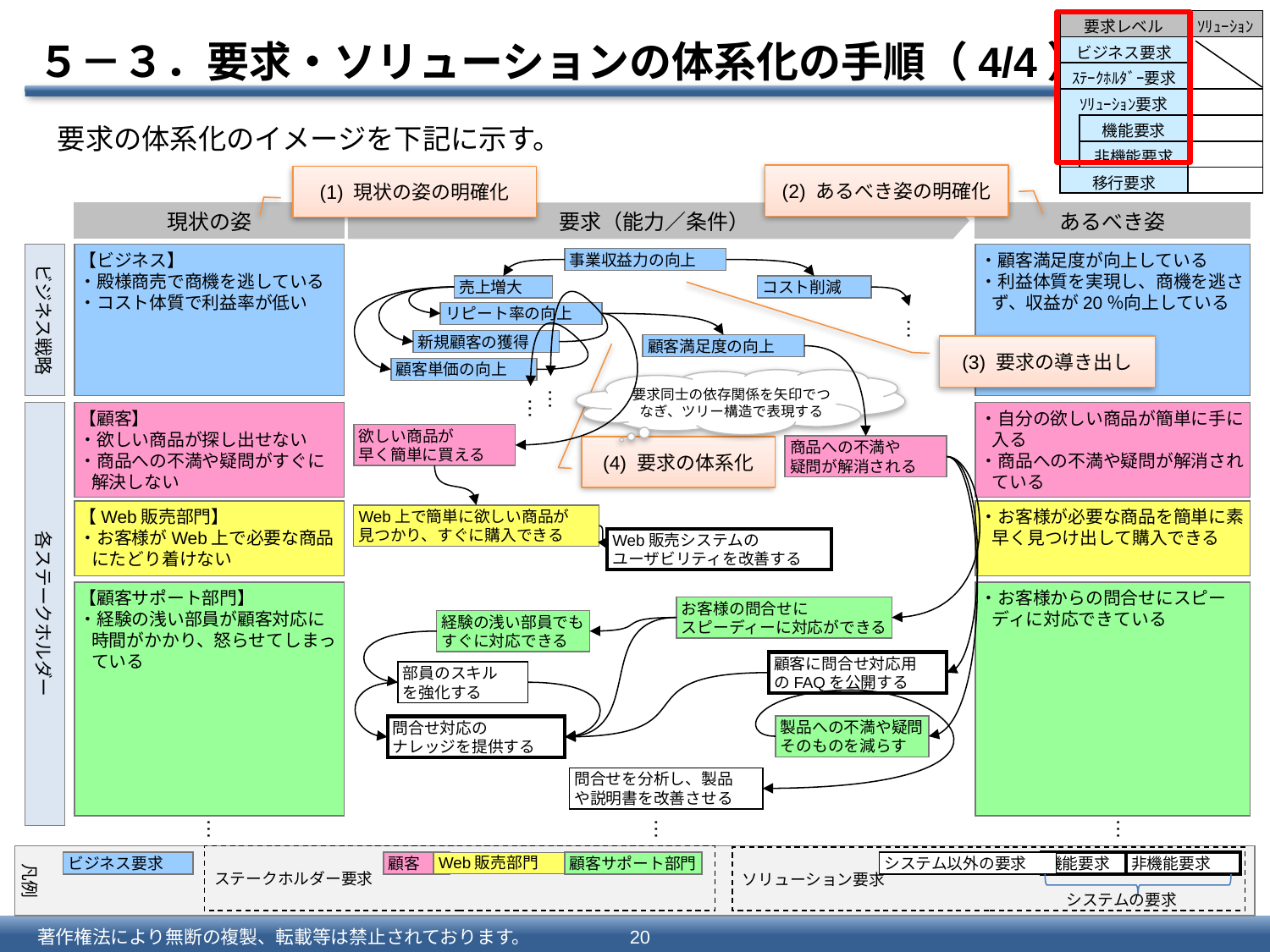

| 要求レベル |  | ｿﾘｭｰｼｮﾝ |
| --- | --- | --- |
| ビジネス要求 |  |  |
| ｽﾃｰｸﾎﾙﾀﾞｰ要求 |  |  |
| ｿﾘｭｰｼｮﾝ要求 |  |  |
|  | 機能要求 |  |
|  | 非機能要求 |  |
| 移行要求 |  |  |

# ５－３．要求・ソリューションの体系化の手順（4/4）
要求の体系化のイメージを下記に示す。
(2) あるべき姿の明確化
(1) 現状の姿の明確化
現状の姿
要求（能力／条件）
あるべき姿
ビジネス戦略
【ビジネス】
・殿様商売で商機を逃している
・コスト体質で利益率が低い
・顧客満足度が向上している
・利益体質を実現し、商機を逃さず、収益が20％向上している
事業収益力の向上
売上増大
コスト削減
リピート率の向上
…
新規顧客の獲得
顧客満足度の向上
(3) 要求の導き出し
顧客単価の向上
要求同士の依存関係を矢印でつなぎ、ツリー構造で表現する
…
…
【顧客】
・欲しい商品が探し出せない
・商品への不満や疑問がすぐに解決しない
・自分の欲しい商品が簡単に手に入る
・商品への不満や疑問が解消されている
各ステークホルダー
欲しい商品が
早く簡単に買える
商品への不満や
疑問が解消される
(4) 要求の体系化
【Web販売部門】
・お客様がWeb上で必要な商品にたどり着けない
・お客様が必要な商品を簡単に素早く見つけ出して購入できる
Web上で簡単に欲しい商品が
見つかり、すぐに購入できる
Web販売システムの
ユーザビリティを改善する
【顧客サポート部門】
・経験の浅い部員が顧客対応に時間がかかり、怒らせてしまっている
・お客様からの問合せにスピーディに対応できている
お客様の問合せに
スピーディーに対応ができる
経験の浅い部員でも
すぐに対応できる
顧客に問合せ対応用
のFAQを公開する
部員のスキル
を強化する
製品への不満や疑問
そのものを減らす
問合せ対応の
ナレッジを提供する
問合せを分析し、製品
や説明書を改善させる

…
…
…
凡例
ステークホルダー要求
ソリューション要求
ビジネス要求
顧客
顧客サポート部門
システム以外の要求
機能要求
非機能要求
Web販売部門
システムの要求